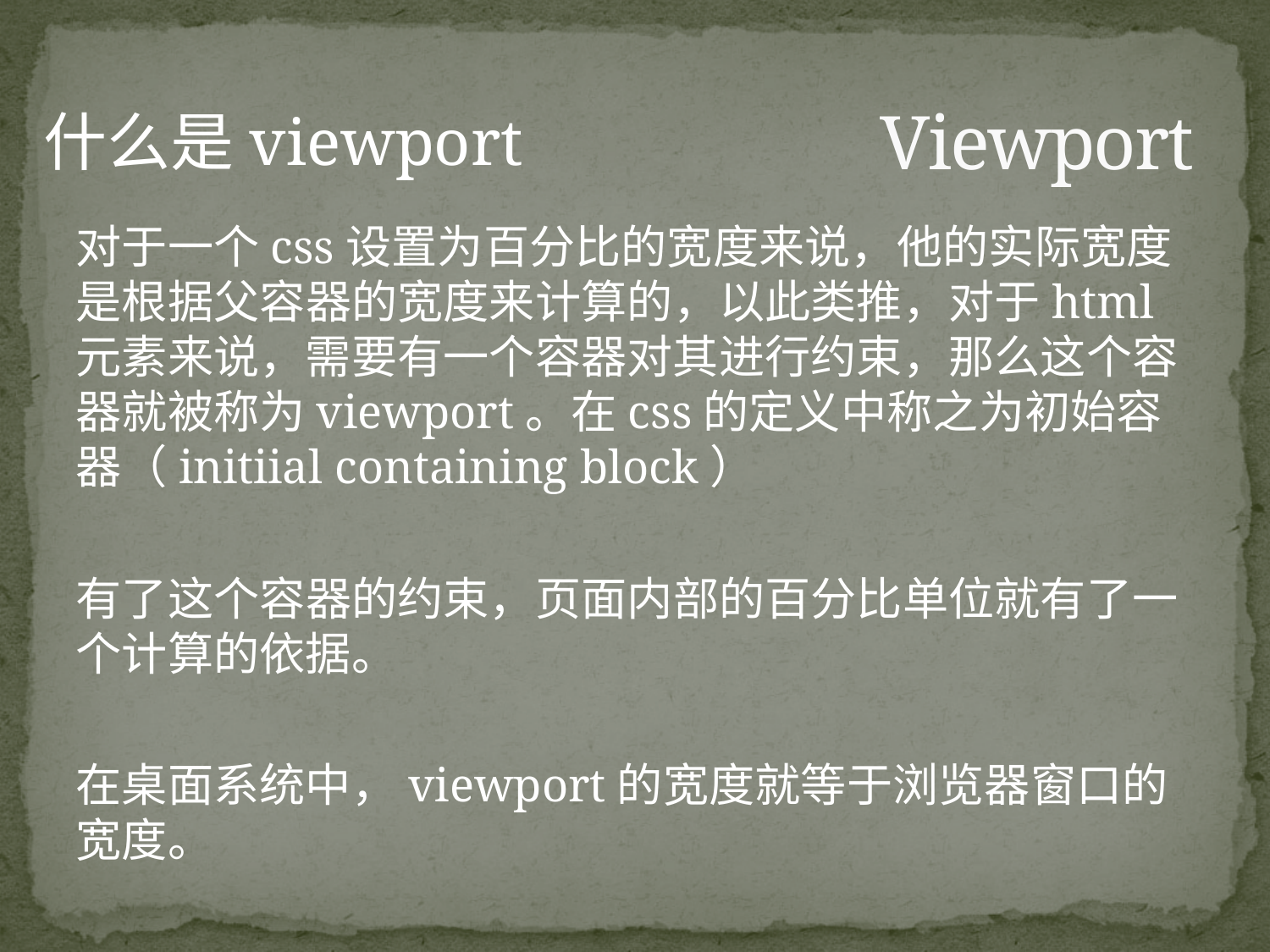

# Viewport
什么是viewport
对于一个css设置为百分比的宽度来说，他的实际宽度是根据父容器的宽度来计算的，以此类推，对于html元素来说，需要有一个容器对其进行约束，那么这个容器就被称为viewport。在css的定义中称之为初始容器（initiial containing block）

有了这个容器的约束，页面内部的百分比单位就有了一个计算的依据。

在桌面系统中，viewport的宽度就等于浏览器窗口的宽度。